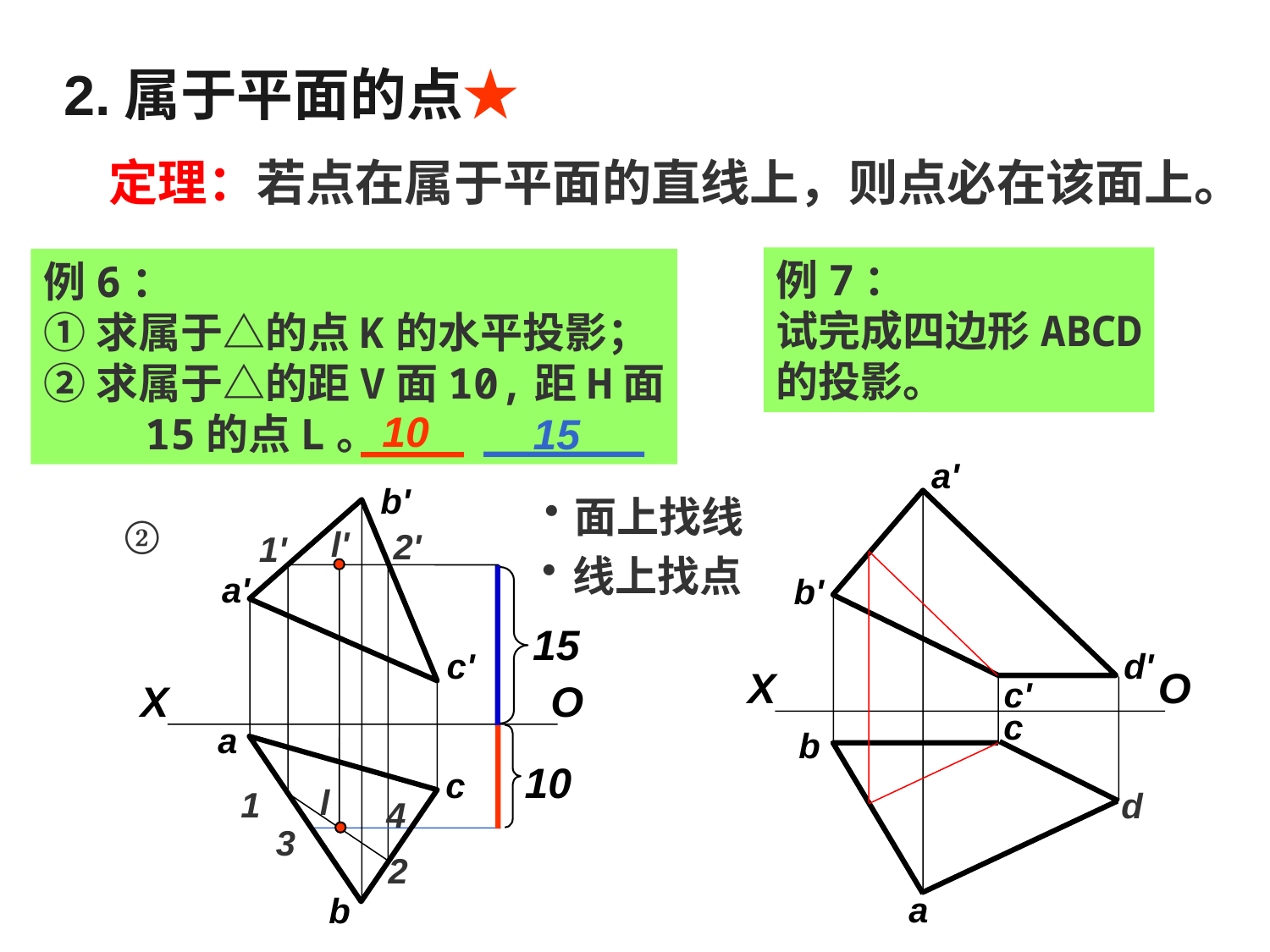

2.属于平面的点★

   定理：若点在属于平面的直线上，则点必在该面上。
例7：
试完成四边形ABCD
的投影。
例6：
①求属于△的点K的水平投影；
②求属于△的距V面10,距H面
    15的点L。

10
15

a'

b'

d'
c'

c
b

a
a'

b'

d'
c'

c
b

a

b'

a'

c'

a

c
b
b'

a'

c'

a

c
b
面上找线

①
②
l'
k'
1'
2'
1'
线上找点

15
1'

O
X

O
X

O
X

10

l
k
1
d
1
d
4

3

2
1
16